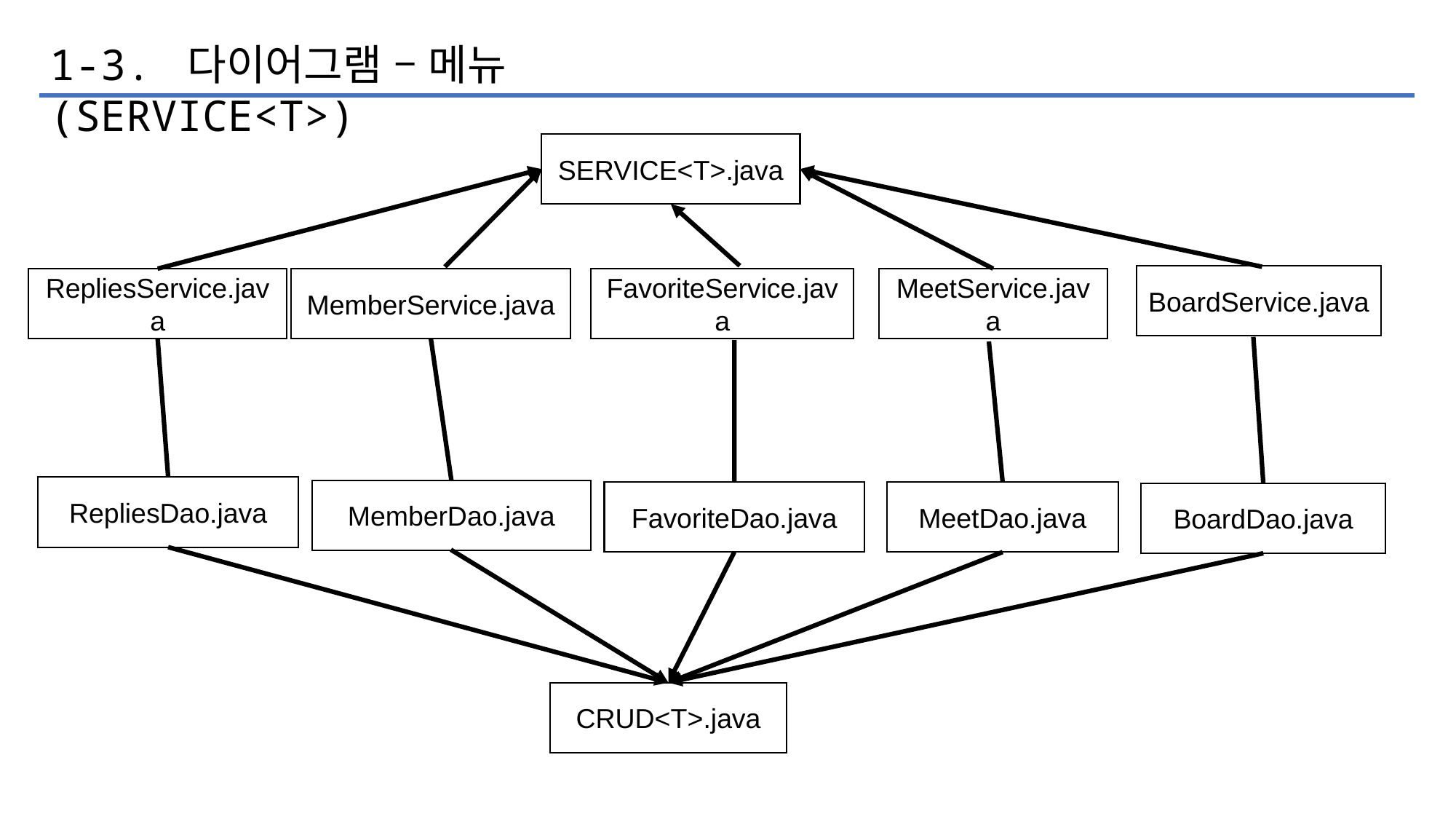

1-3. 다이어그램 – 메뉴(SERVICE<T>)
SERVICE<T>.java
BoardService.java
MemberService.java
FavoriteService.java
MeetService.java
RepliesService.java
RepliesDao.java
MemberDao.java
FavoriteDao.java
MeetDao.java
BoardDao.java
CRUD<T>.java